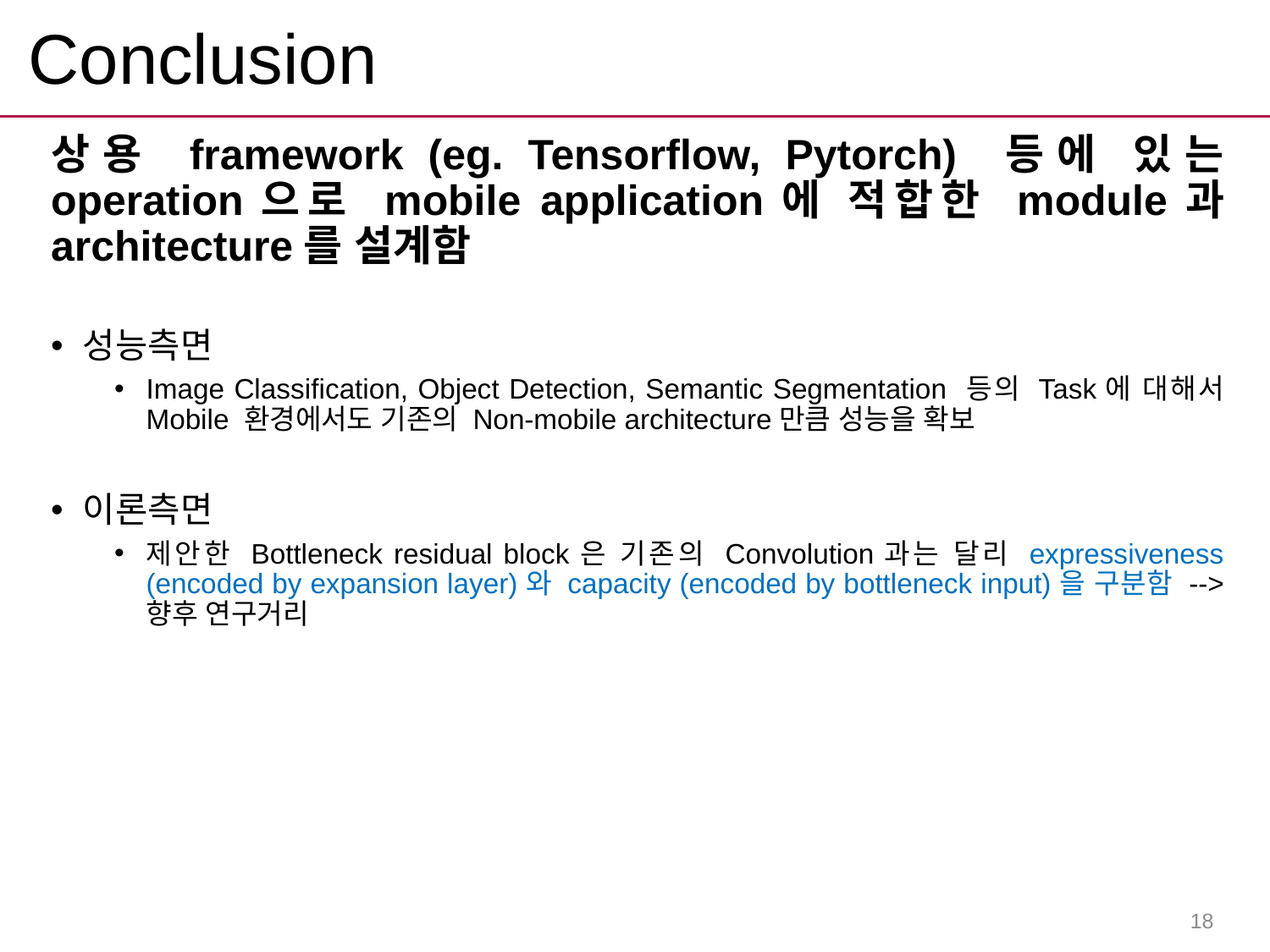

# Conclusion
상용 framework (eg. Tensorflow, Pytorch) 등에 있는 operation으로 mobile application에 적합한 module과 architecture를 설계함

성능측면
Image Classification, Object Detection, Semantic Segmentation 등의 Task에 대해서 Mobile 환경에서도 기존의 Non-mobile architecture만큼 성능을 확보

이론측면
제안한 Bottleneck residual block은 기존의 Convolution과는 달리 expressiveness (encoded by expansion layer)와 capacity (encoded by bottleneck input)을 구분함 --> 향후 연구거리
18